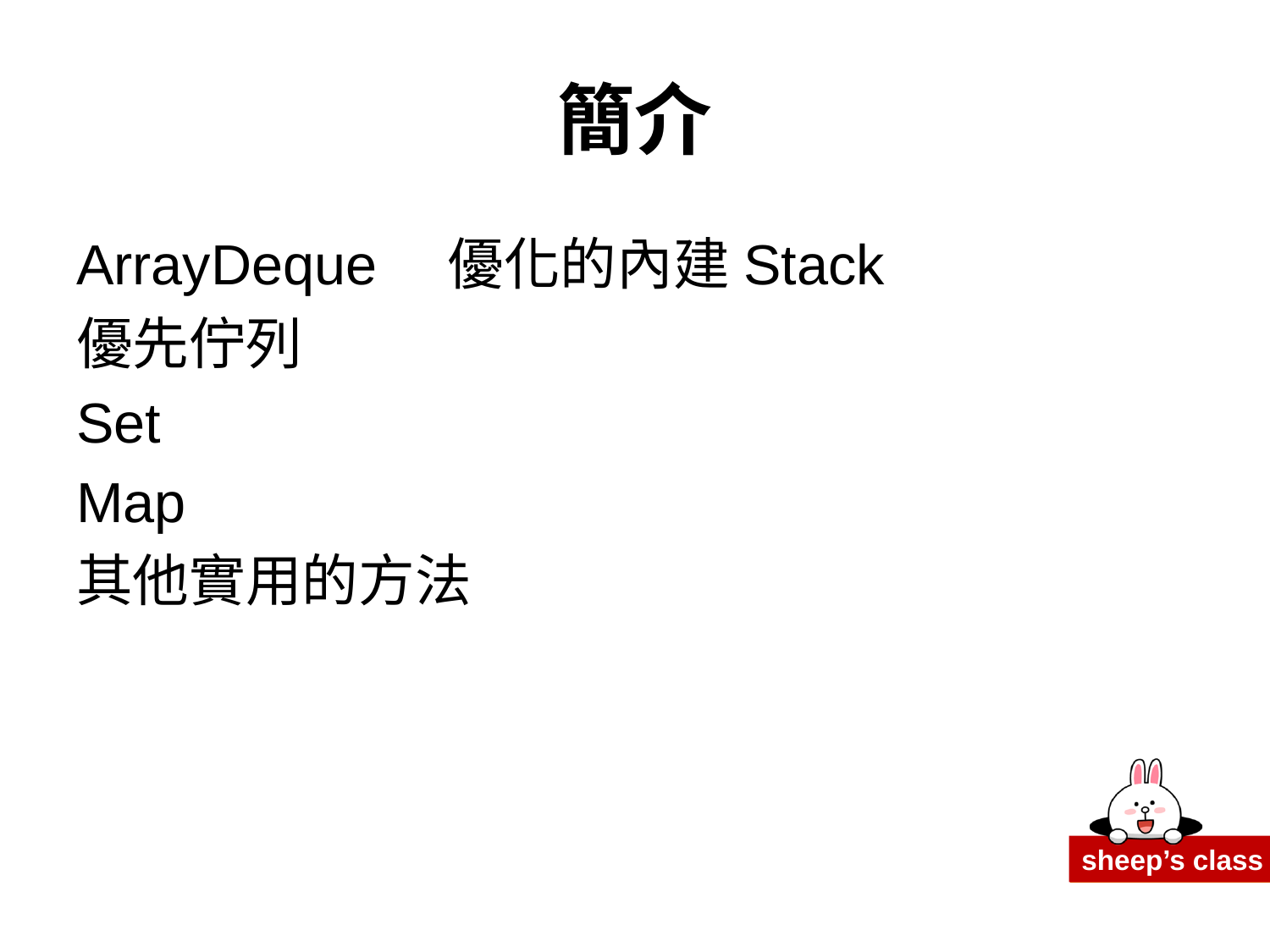

# 簡介
ArrayDeque　優化的內建Stack
優先佇列
Set
Map
其他實用的方法